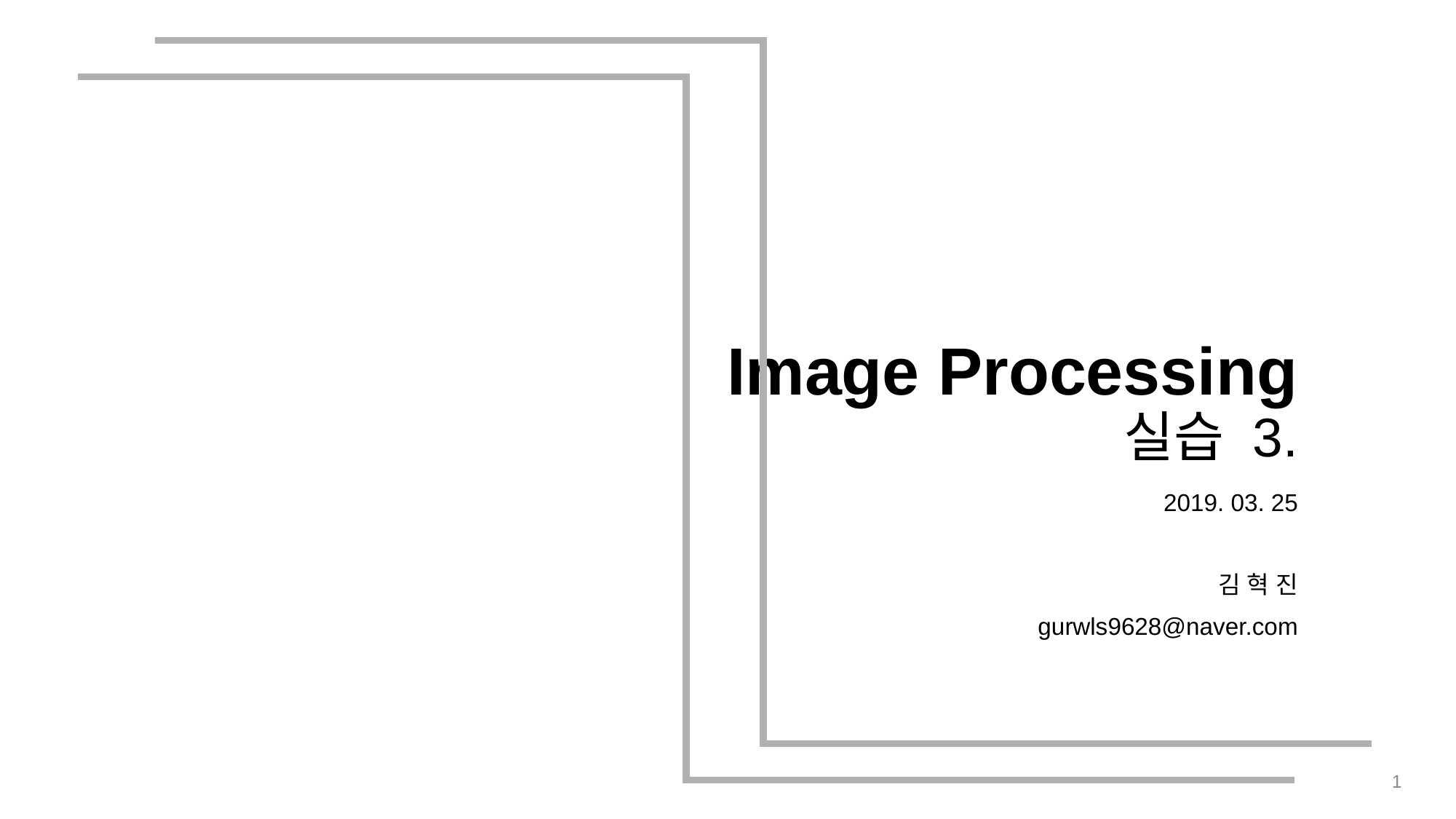

# Image Processing 실습 3.
2019. 03. 25

김 혁 진
gurwls9628@naver.com
1